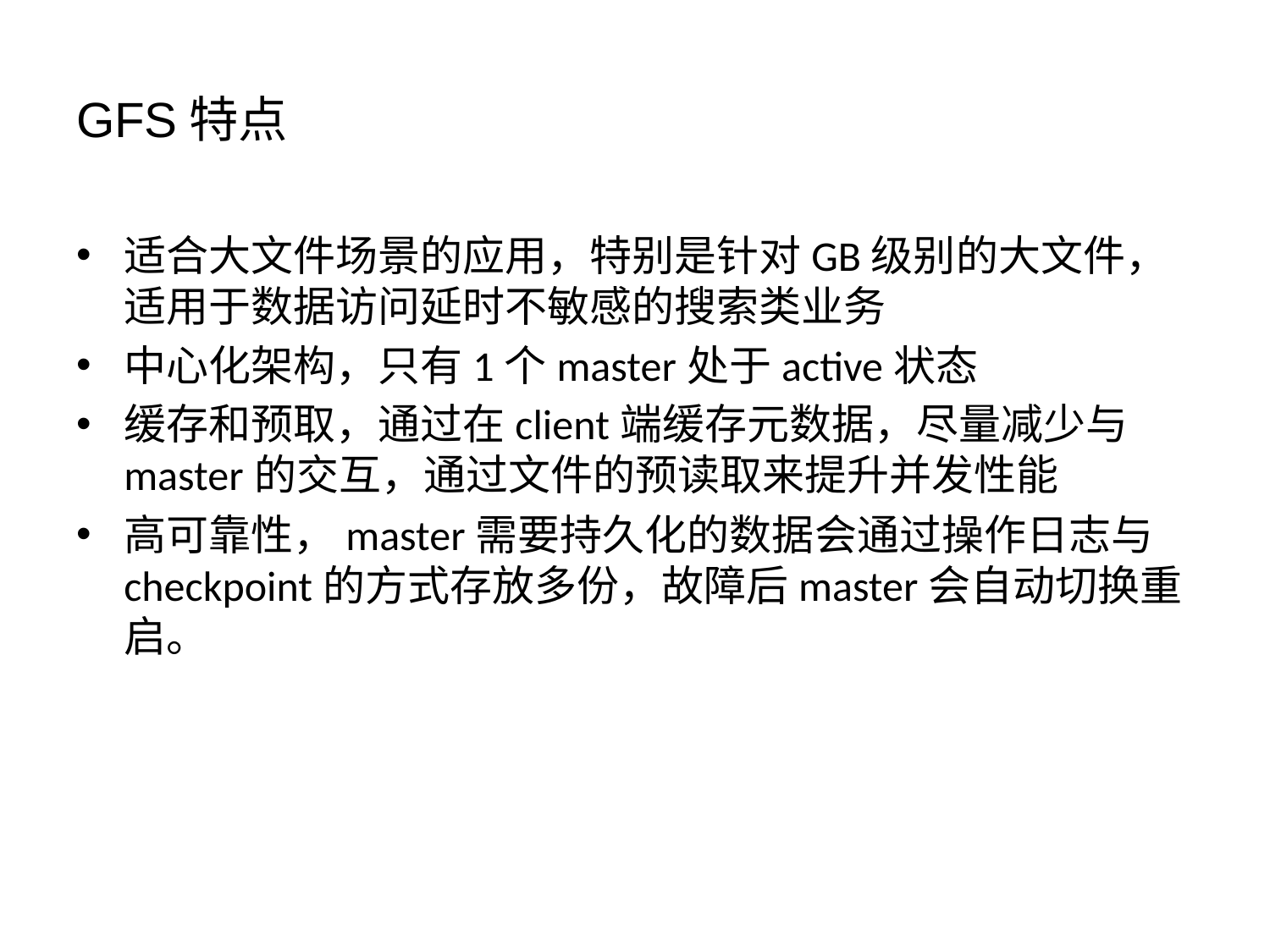

# GFS特点
适合大文件场景的应用，特别是针对GB级别的大文件，适用于数据访问延时不敏感的搜索类业务
中心化架构，只有1个master处于active状态
缓存和预取，通过在client端缓存元数据，尽量减少与master的交互，通过文件的预读取来提升并发性能
高可靠性，master需要持久化的数据会通过操作日志与checkpoint的方式存放多份，故障后master会自动切换重启。